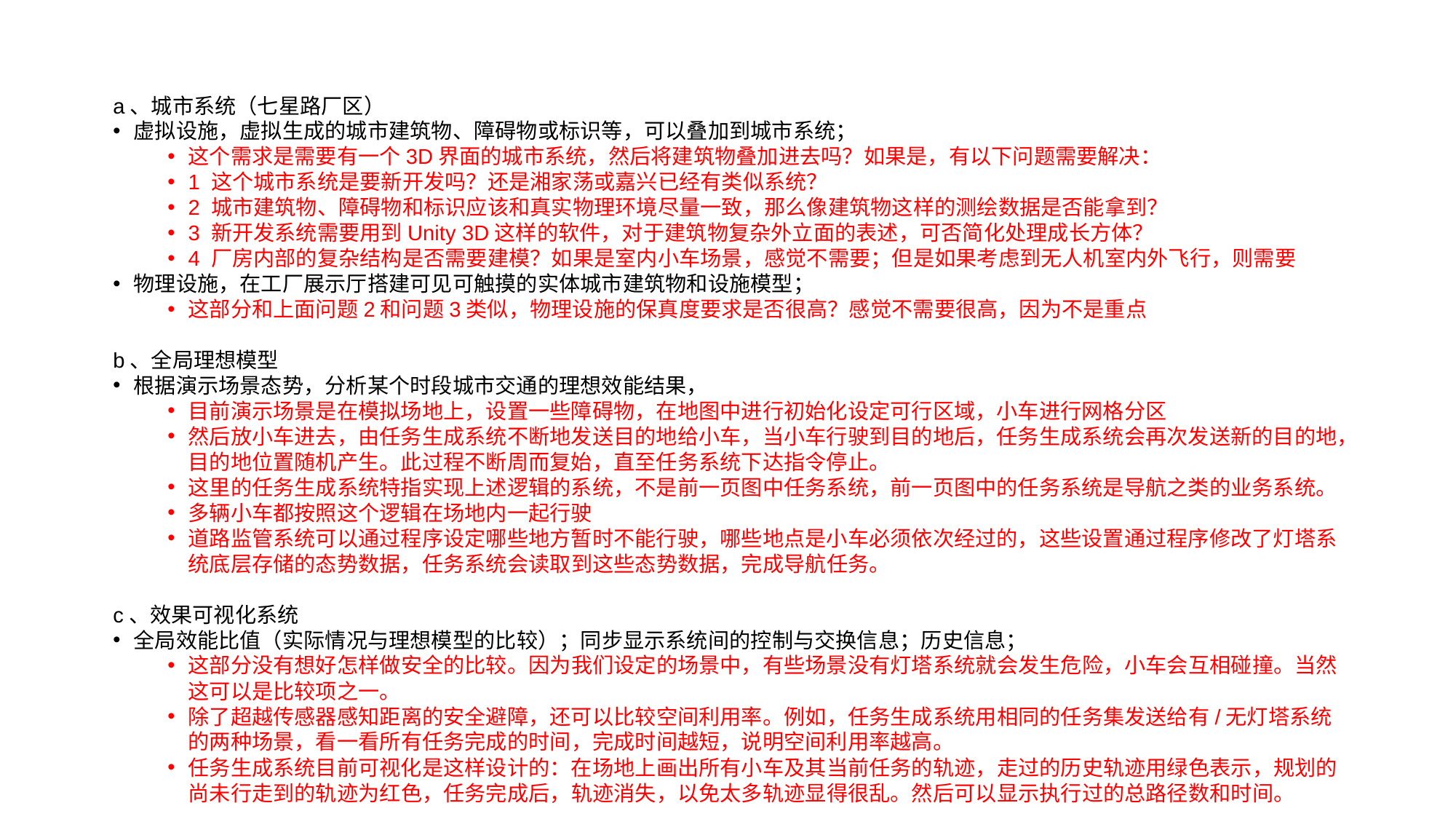

a、城市系统（七星路厂区）
虚拟设施，虚拟生成的城市建筑物、障碍物或标识等，可以叠加到城市系统；
这个需求是需要有一个3D界面的城市系统，然后将建筑物叠加进去吗？如果是，有以下问题需要解决：
1 这个城市系统是要新开发吗？还是湘家荡或嘉兴已经有类似系统？
2 城市建筑物、障碍物和标识应该和真实物理环境尽量一致，那么像建筑物这样的测绘数据是否能拿到？
3 新开发系统需要用到Unity 3D这样的软件，对于建筑物复杂外立面的表述，可否简化处理成长方体？
4 厂房内部的复杂结构是否需要建模？如果是室内小车场景，感觉不需要；但是如果考虑到无人机室内外飞行，则需要
物理设施，在工厂展示厅搭建可见可触摸的实体城市建筑物和设施模型；
这部分和上面问题2和问题3类似，物理设施的保真度要求是否很高？感觉不需要很高，因为不是重点

b、全局理想模型
根据演示场景态势，分析某个时段城市交通的理想效能结果，
目前演示场景是在模拟场地上，设置一些障碍物，在地图中进行初始化设定可行区域，小车进行网格分区
然后放小车进去，由任务生成系统不断地发送目的地给小车，当小车行驶到目的地后，任务生成系统会再次发送新的目的地，目的地位置随机产生。此过程不断周而复始，直至任务系统下达指令停止。
这里的任务生成系统特指实现上述逻辑的系统，不是前一页图中任务系统，前一页图中的任务系统是导航之类的业务系统。
多辆小车都按照这个逻辑在场地内一起行驶
道路监管系统可以通过程序设定哪些地方暂时不能行驶，哪些地点是小车必须依次经过的，这些设置通过程序修改了灯塔系统底层存储的态势数据，任务系统会读取到这些态势数据，完成导航任务。

c、效果可视化系统
全局效能比值（实际情况与理想模型的比较）；同步显示系统间的控制与交换信息；历史信息；
这部分没有想好怎样做安全的比较。因为我们设定的场景中，有些场景没有灯塔系统就会发生危险，小车会互相碰撞。当然这可以是比较项之一。
除了超越传感器感知距离的安全避障，还可以比较空间利用率。例如，任务生成系统用相同的任务集发送给有/无灯塔系统的两种场景，看一看所有任务完成的时间，完成时间越短，说明空间利用率越高。
任务生成系统目前可视化是这样设计的：在场地上画出所有小车及其当前任务的轨迹，走过的历史轨迹用绿色表示，规划的尚未行走到的轨迹为红色，任务完成后，轨迹消失，以免太多轨迹显得很乱。然后可以显示执行过的总路径数和时间。